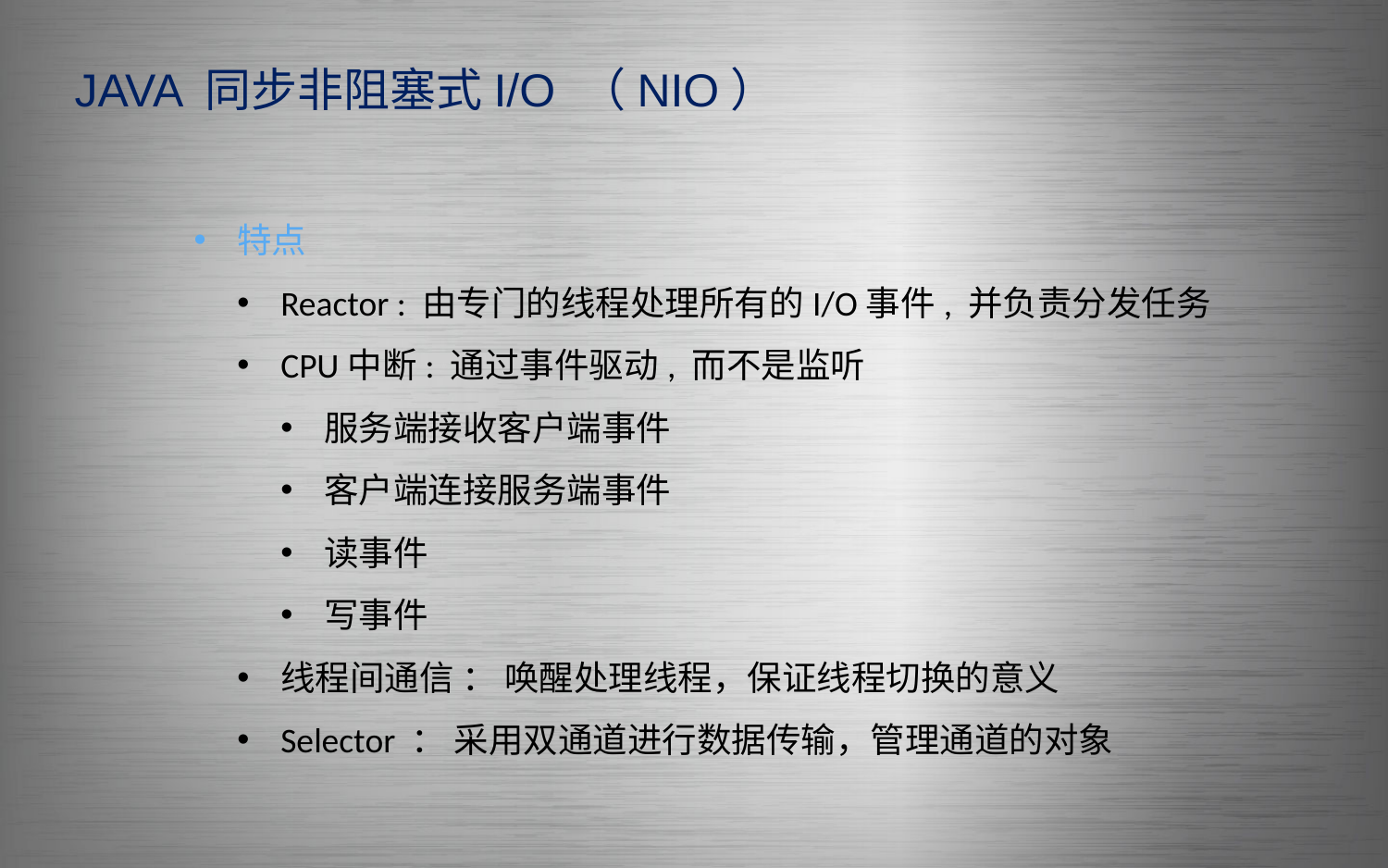

JAVA 同步非阻塞式I/O （NIO）
特点
Reactor : 由专门的线程处理所有的I/O事件, 并负责分发任务
CPU中断: 通过事件驱动, 而不是监听
服务端接收客户端事件
客户端连接服务端事件
读事件
写事件
线程间通信 ： 唤醒处理线程，保证线程切换的意义
Selector ： 采用双通道进行数据传输，管理通道的对象